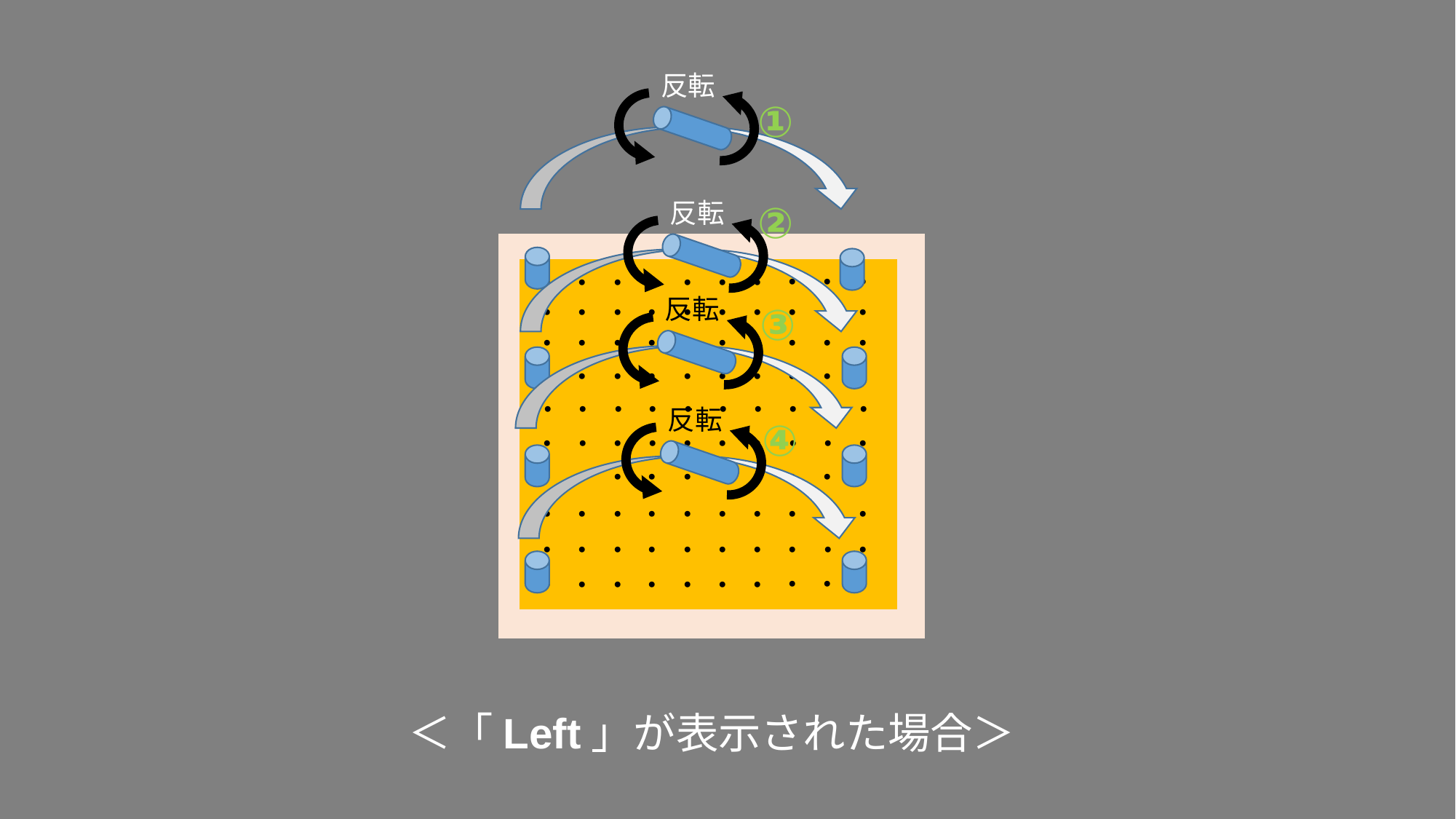

反転

①

反転
②

・
・
・
・
・
・
・
・
・
・

・
・
・
・
・
・
・
・
・
・
・
・
・
・
・
・
・
・
・
・
・
・
・
・
・
・
・
・
・
・
・
・
・
・
・
・
・
・
・
・
・
・
・
・
・
・
・
・
・
・
・
・
・
・
・
・
・
・
・
・
・
・
・
・
・
・
・
・
・
・
・
・
・
・
・
・
・
・
・
・
・
・
・
・
・
・
・
・
・
・

反転
③

反転
④

＜「Left」が表示された場合＞